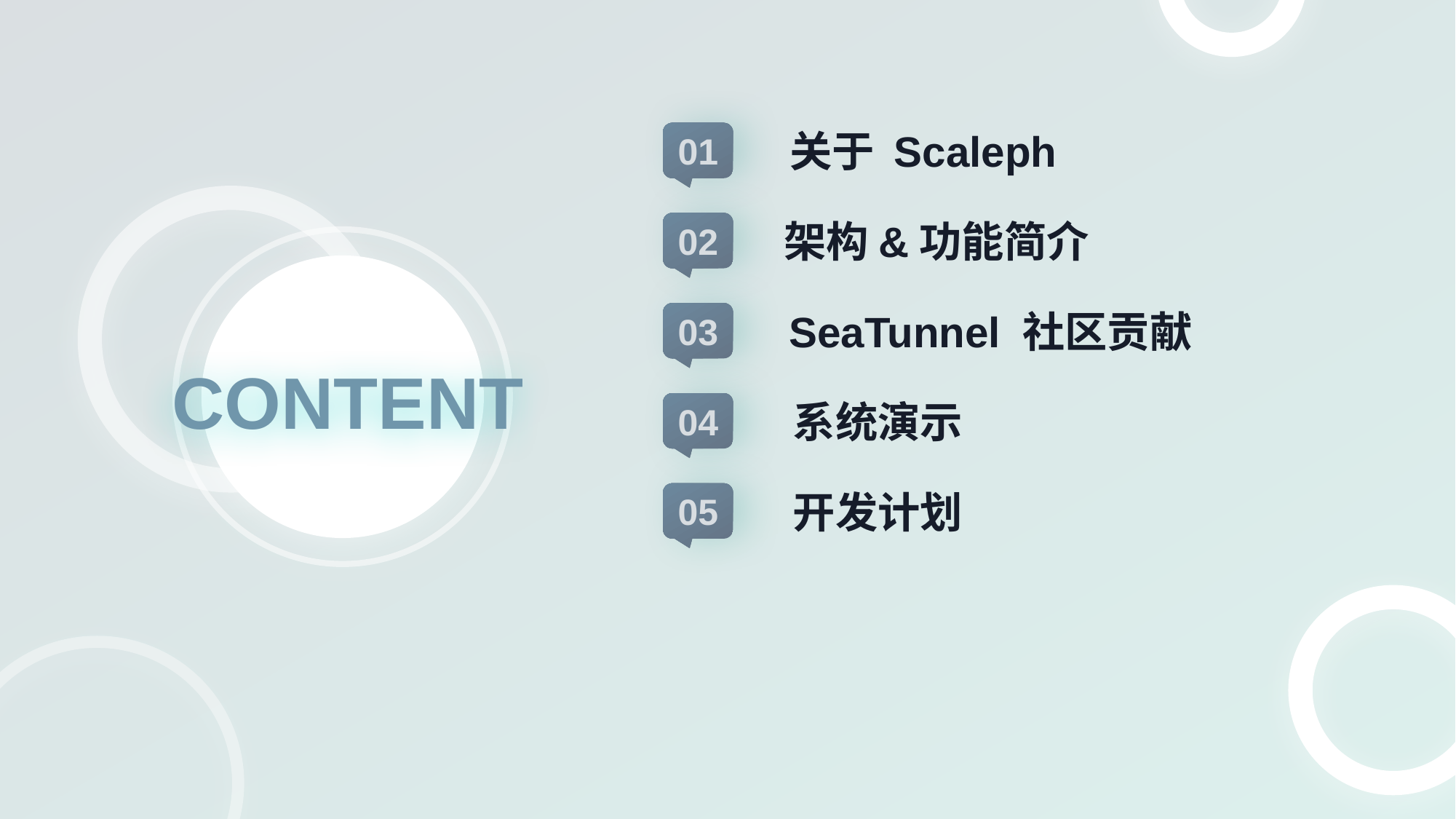

01
关于 Scaleph

02
架构&功能简介
03
SeaTunnel 社区贡献
CONTENT
04
系统演示
05
开发计划